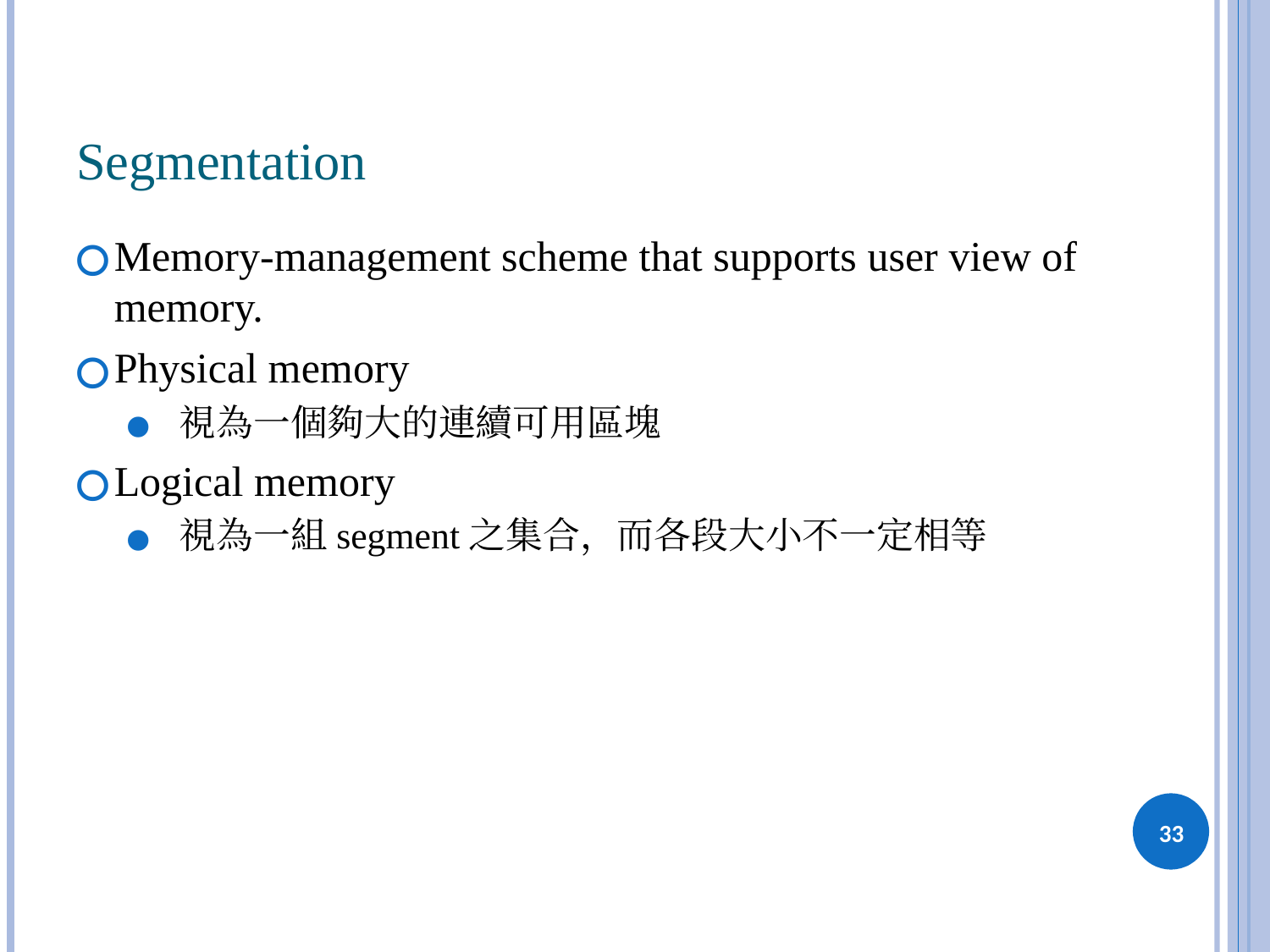

# Segmentation
Memory-management scheme that supports user view of memory.
Physical memory
視為一個夠大的連續可用區塊
Logical memory
視為一組segment之集合，而各段大小不一定相等

33